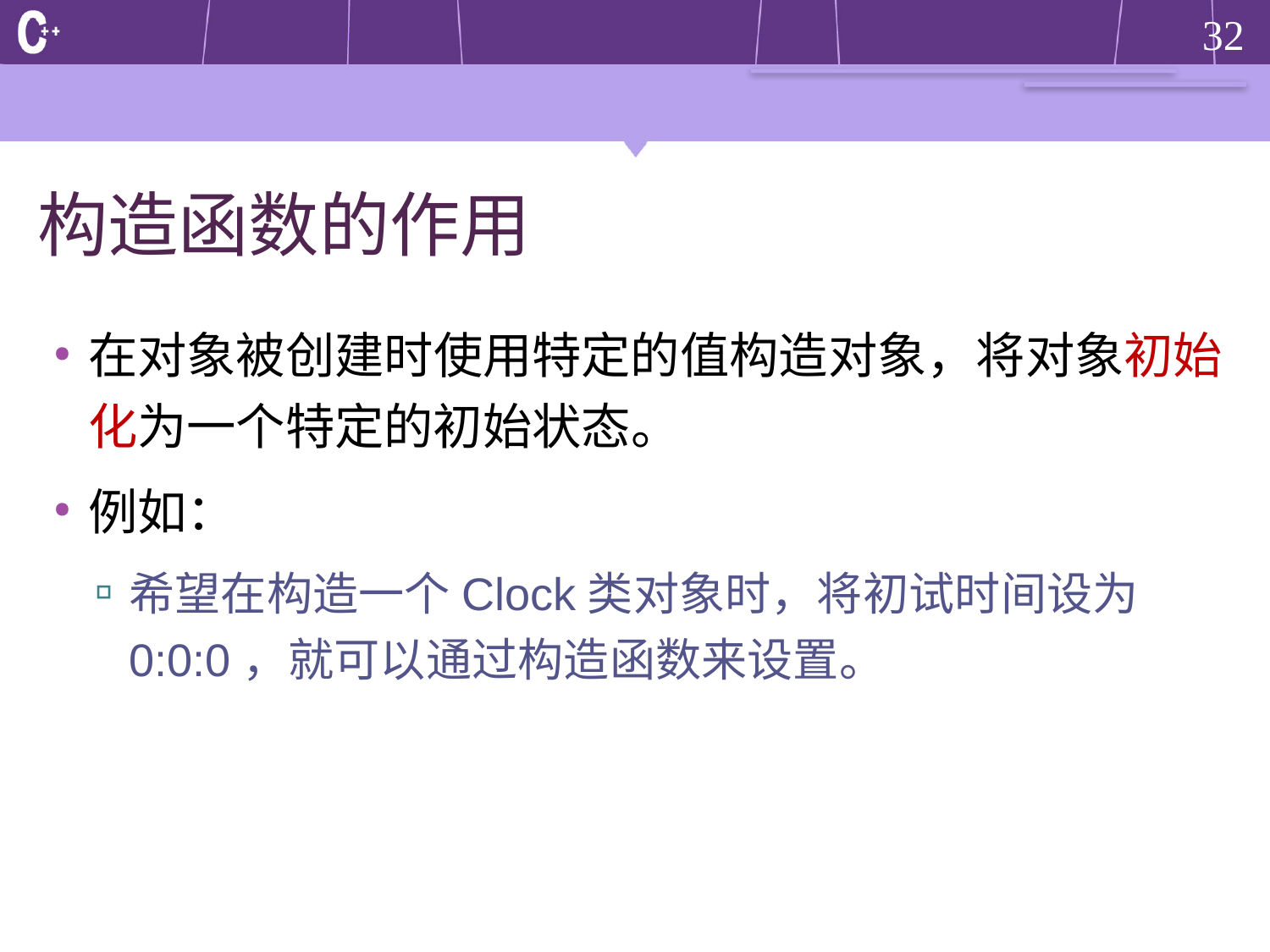

# 构造函数的作用
在对象被创建时使用特定的值构造对象，将对象初始化为一个特定的初始状态。
例如：
希望在构造一个Clock类对象时，将初试时间设为0:0:0，就可以通过构造函数来设置。